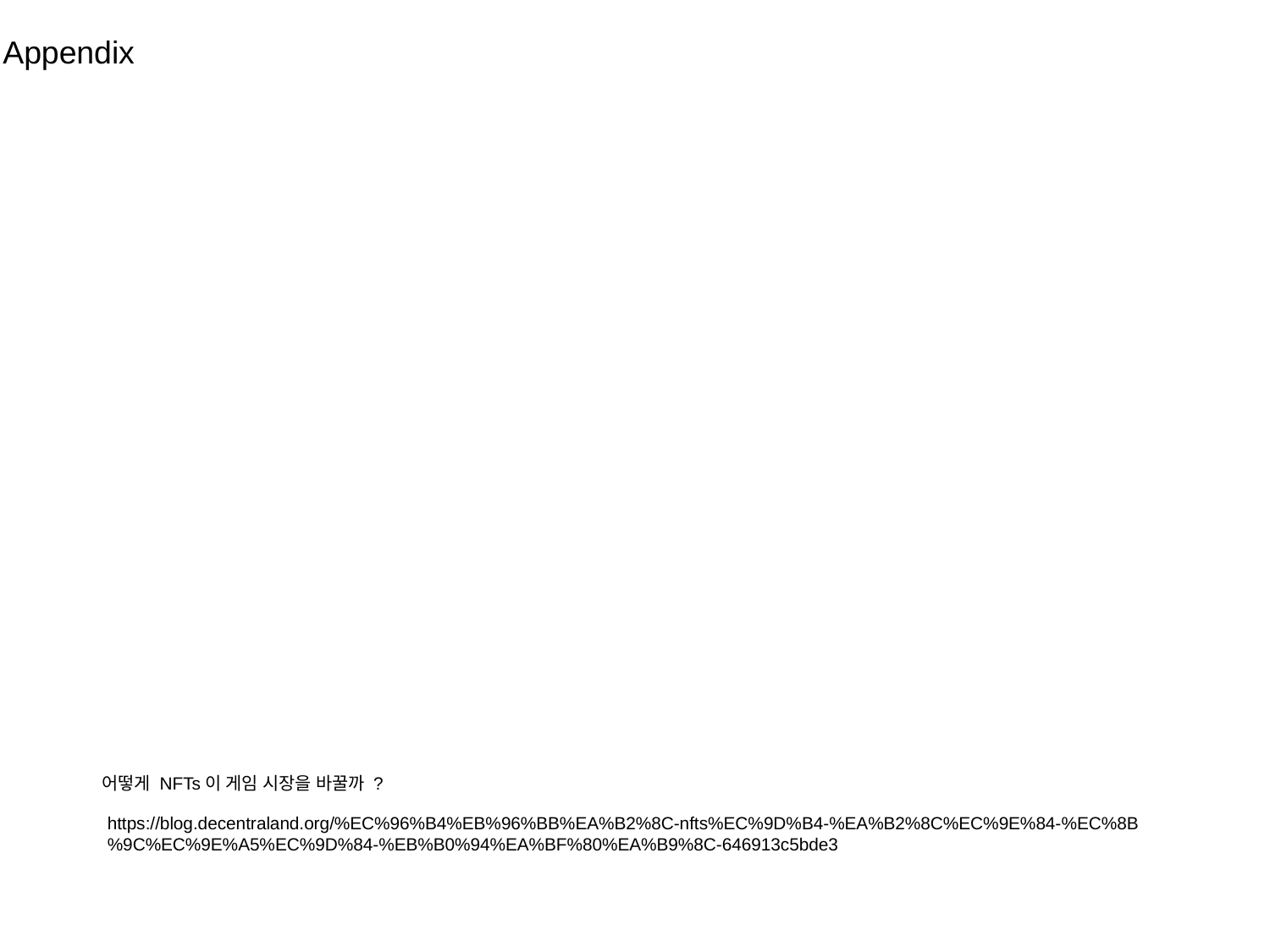

Appendix
어떻게 NFTs이 게임 시장을 바꿀까 ?
https://blog.decentraland.org/%EC%96%B4%EB%96%BB%EA%B2%8C-nfts%EC%9D%B4-%EA%B2%8C%EC%9E%84-%EC%8B%9C%EC%9E%A5%EC%9D%84-%EB%B0%94%EA%BF%80%EA%B9%8C-646913c5bde3